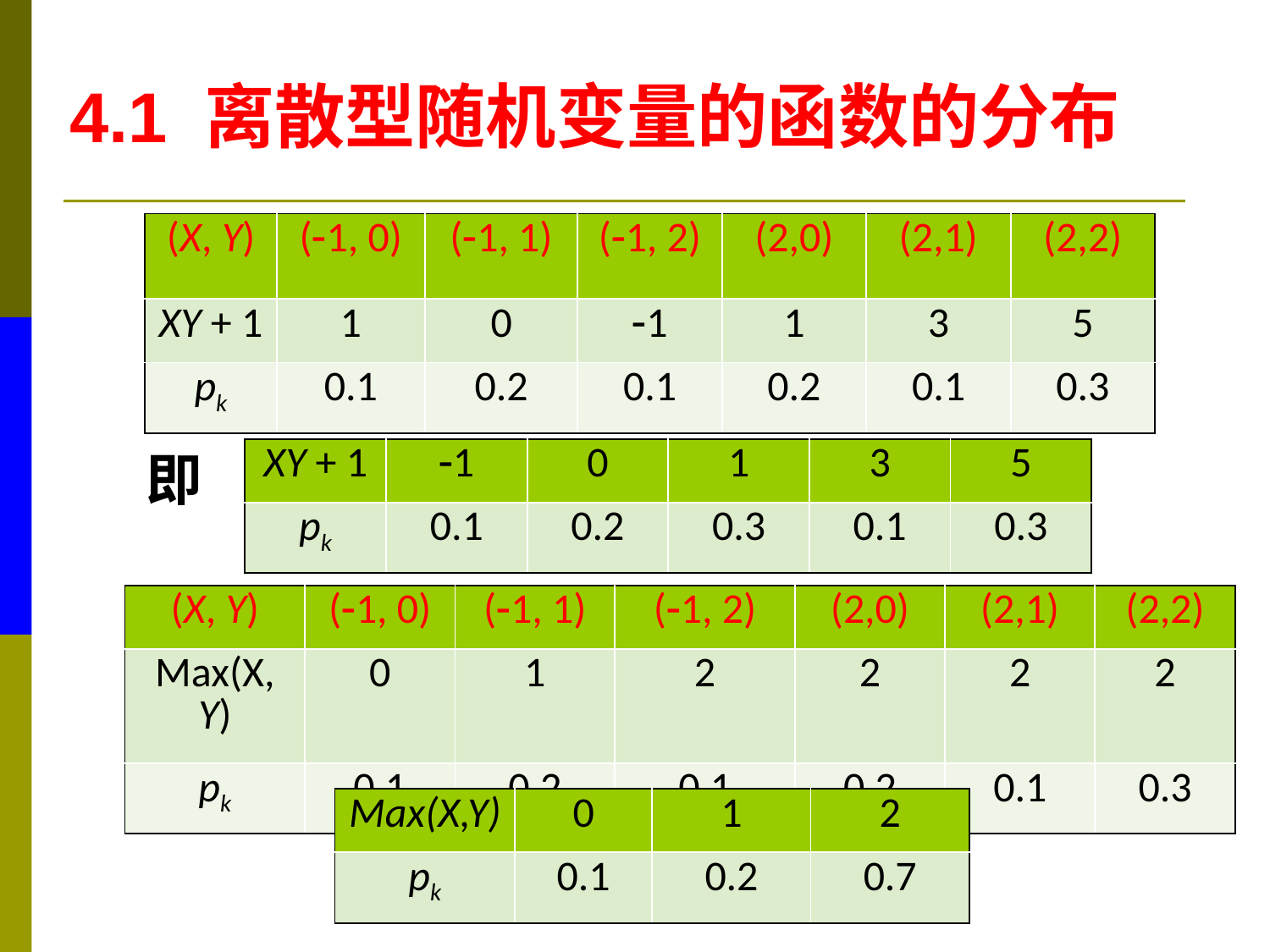

4.1 离散型随机变量的函数的分布
| (X, Y) | (−1, 0) | (−1, 1) | (−1, 2) | (2,0) | (2,1) | (2,2) |
| --- | --- | --- | --- | --- | --- | --- |
| XY + 1 | 1 | 0 | −1 | 1 | 3 | 5 |
| pk | 0.1 | 0.2 | 0.1 | 0.2 | 0.1 | 0.3 |
即
| XY + 1 | −1 | 0 | 1 | 3 | 5 |
| --- | --- | --- | --- | --- | --- |
| pk | 0.1 | 0.2 | 0.3 | 0.1 | 0.3 |
| (X, Y) | (−1, 0) | (−1, 1) | (−1, 2) | (2,0) | (2,1) | (2,2) |
| --- | --- | --- | --- | --- | --- | --- |
| Max(X, Y) | 0 | 1 | 2 | 2 | 2 | 2 |
| pk | 0.1 | 0.2 | 0.1 | 0.2 | 0.1 | 0.3 |
| Max(X,Y) | 0 | 1 | 2 |
| --- | --- | --- | --- |
| pk | 0.1 | 0.2 | 0.7 |